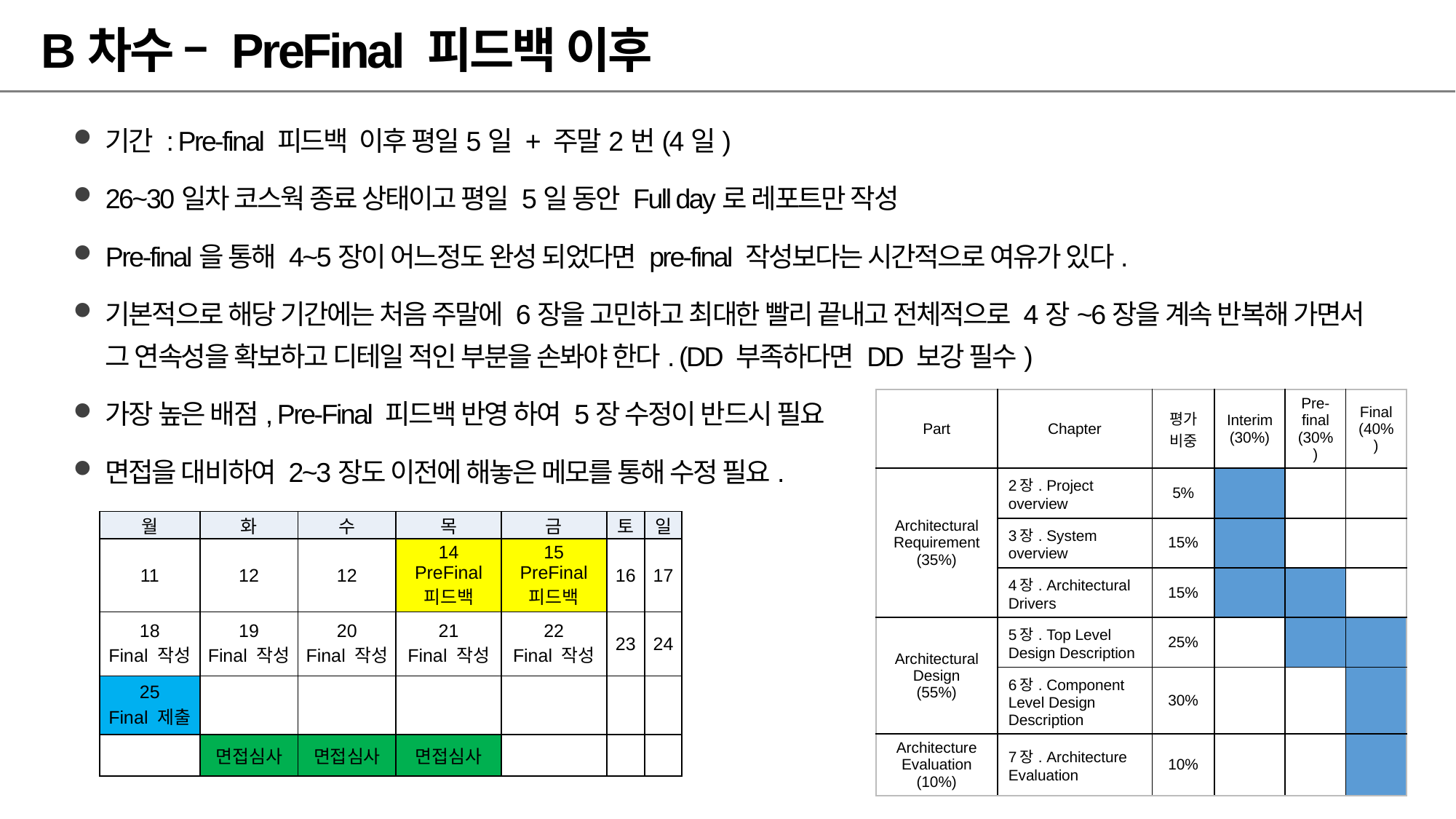

# B차수 – PreFinal 피드백 이후
기간 : Pre-final 피드백  이후 평일5일 + 주말2번(4일)
26~30일차 코스웍 종료 상태이고 평일 5일 동안 Full day로 레포트만 작성
Pre-final을 통해 4~5장이 어느정도 완성 되었다면 pre-final 작성보다는 시간적으로 여유가 있다.
기본적으로 해당 기간에는 처음 주말에 6장을 고민하고 최대한 빨리 끝내고 전체적으로 4장~6장을 계속 반복해 가면서 그 연속성을 확보하고 디테일 적인 부분을 손봐야 한다. (DD 부족하다면 DD 보강 필수)
가장 높은 배점, Pre-Final 피드백 반영 하여 5장 수정이 반드시 필요
면접을 대비하여 2~3장도 이전에 해놓은 메모를 통해 수정 필요.

| Part | Chapter | 평가 비중 | Interim (30%) | Pre-final (30%) | Final (40%) |
| --- | --- | --- | --- | --- | --- |
| Architectural Requirement (35%) | 2장. Project overview | 5% |  |  |  |
|  | 3장. System overview | 15% |  |  |  |
|  | 4장. Architectural Drivers | 15% |  |  |  |
| Architectural Design (55%) | 5장. Top Level Design Description | 25% |  |  |  |
|  | 6장. Component Level Design Description | 30% |  |  |  |
| Architecture Evaluation (10%) | 7장. Architecture Evaluation | 10% |  |  |  |
| 월 | 화 | 수 | 목 | 금 | 토 | 일 |
| --- | --- | --- | --- | --- | --- | --- |
| 11 | 12 | 12 | 14 PreFinal 피드백 | 15 PreFinal 피드백 | 16 | 17 |
| 18 Final 작성 | 19 Final 작성 | 20 Final 작성 | 21 Final 작성 | 22 Final 작성 | 23 | 24 |
| 25 Final 제출 |  |  |  |  |  |  |
|  | 면접심사 | 면접심사 | 면접심사 |  |  |  |